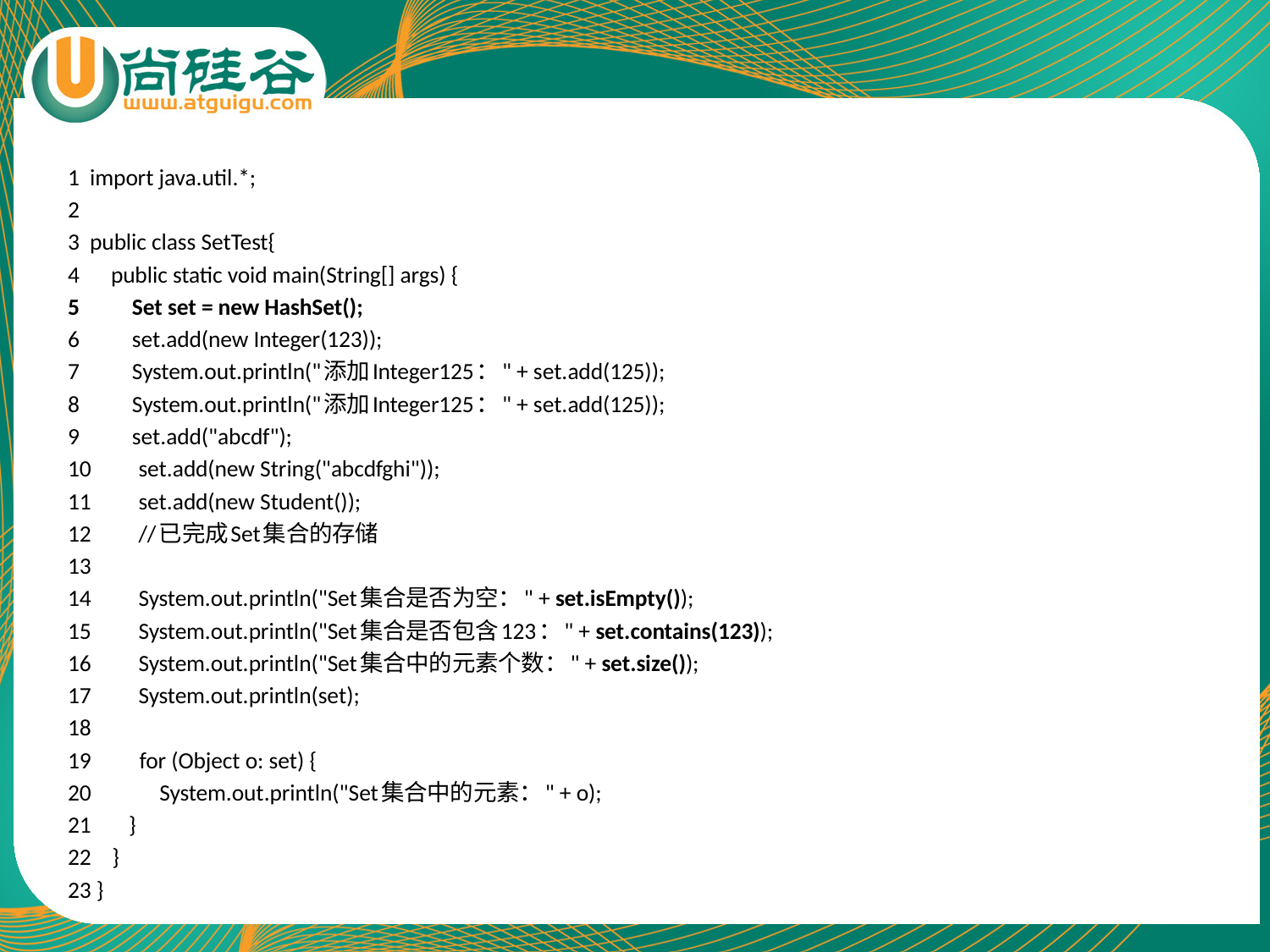

1  import java.util.*;
2
3  public class SetTest{
4      public static void main(String[] args) {
5          Set set = new HashSet();
6          set.add(new Integer(123));
7          System.out.println("添加Integer125：" + set.add(125));
8          System.out.println("添加Integer125：" + set.add(125));
9          set.add("abcdf");
10         set.add(new String("abcdfghi"));
11         set.add(new Student());
12         //已完成Set集合的存储
13
14         System.out.println("Set集合是否为空：" + set.isEmpty());
15         System.out.println("Set集合是否包含123：" + set.contains(123));
16         System.out.println("Set集合中的元素个数：" + set.size());
17         System.out.println(set);
18
  for (Object o: set) {
20             System.out.println("Set集合中的元素：" + o);
}
22    }
23 }